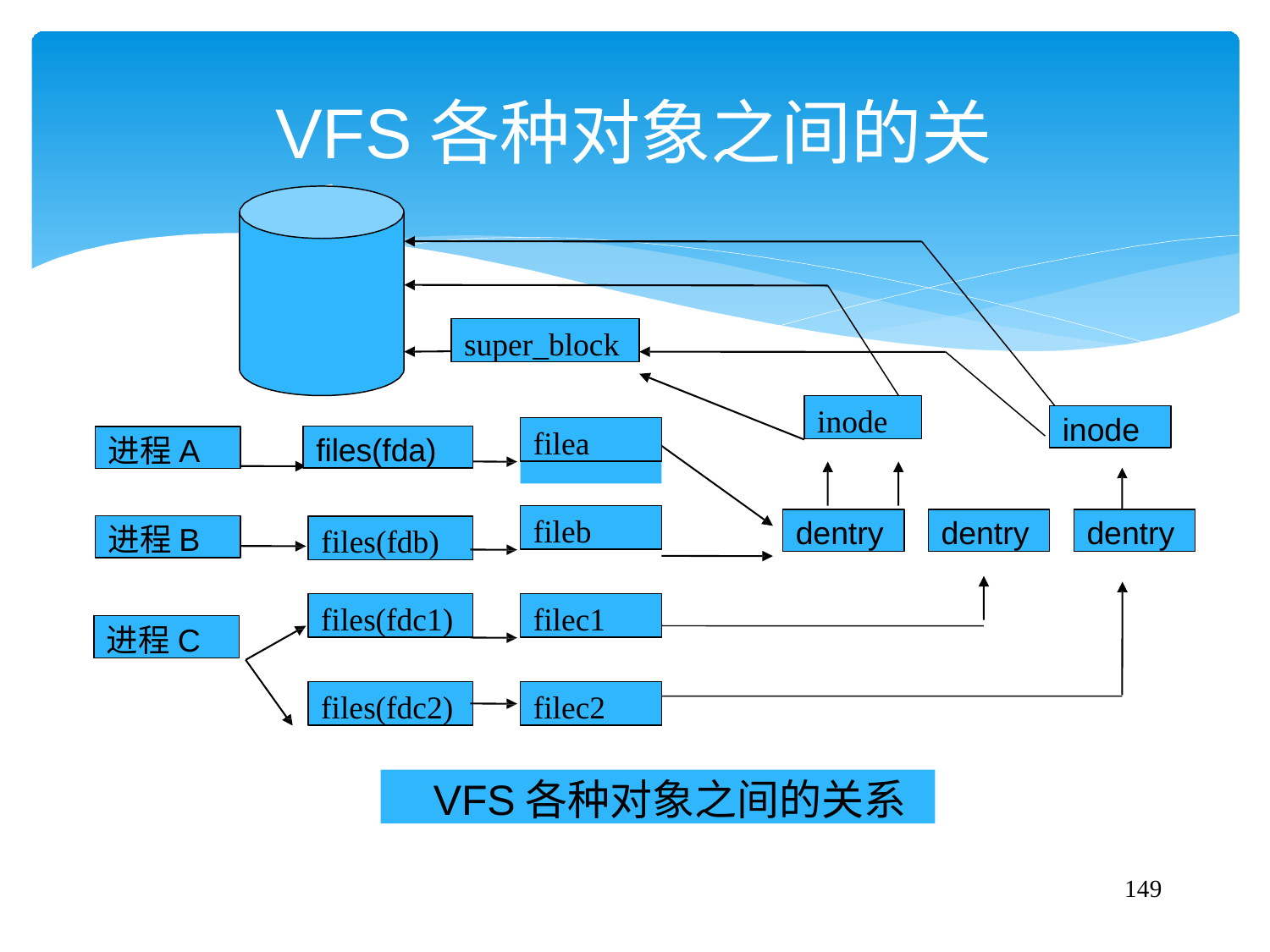

# VFS各种对象之间的关系

磁盘

super_block

inode
inode

filea
files(fda)
进程A

fileb
dentry
dentry
dentry
进程B
files(fdb)

files(fdc1)
filec1
进程C

files(fdc2)
filec2

VFS各种对象之间的关系
149